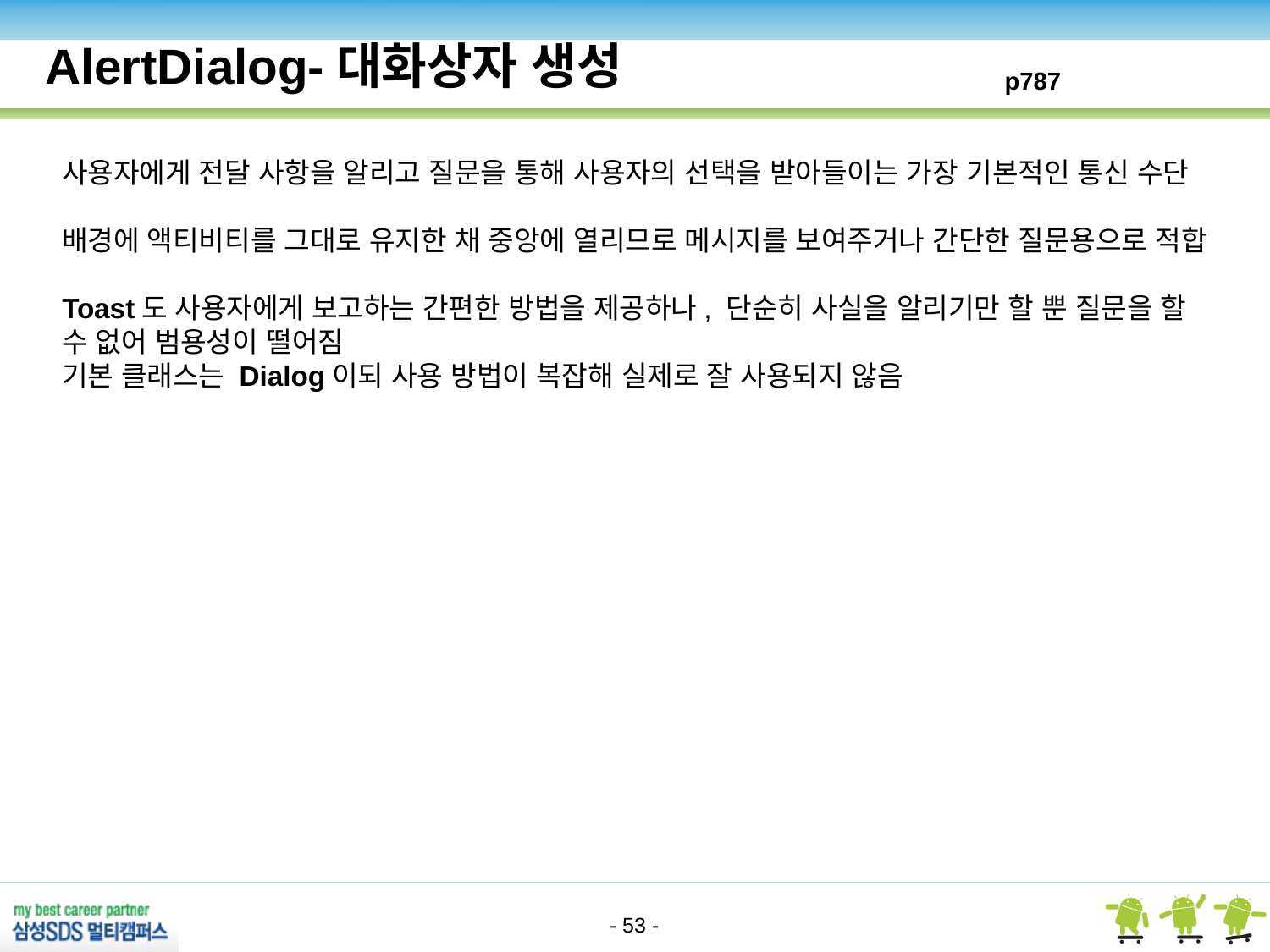

AlertDialog-대화상자 생성
p787
사용자에게 전달 사항을 알리고 질문을 통해 사용자의 선택을 받아들이는 가장 기본적인 통신 수단

배경에 액티비티를 그대로 유지한 채 중앙에 열리므로 메시지를 보여주거나 간단한 질문용으로 적합

Toast도 사용자에게 보고하는 간편한 방법을 제공하나, 단순히 사실을 알리기만 할 뿐 질문을 할 수 없어 범용성이 떨어짐
기본 클래스는 Dialog이되 사용 방법이 복잡해 실제로 잘 사용되지 않음
- 53 -